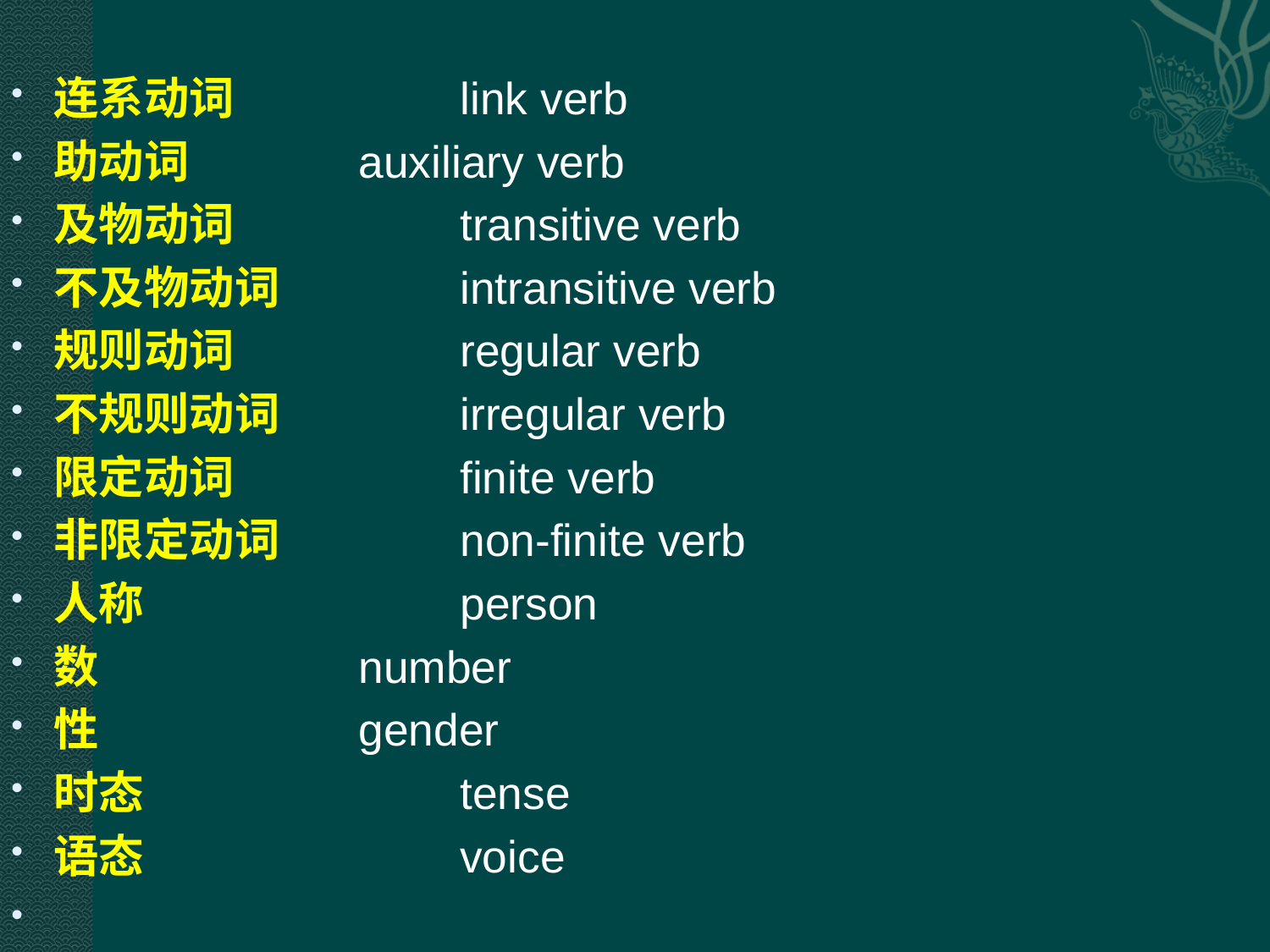

连系动词   		link verb
助动词   		auxiliary verb
及物动词   		transitive verb
不及物动词   		intransitive verb
规则动词   		regular verb
不规则动词   		irregular verb
限定动词   		finite verb
非限定动词   		non-finite verb
人称   			person
数   			number
性   			gender
时态   			tense
语态   			voice